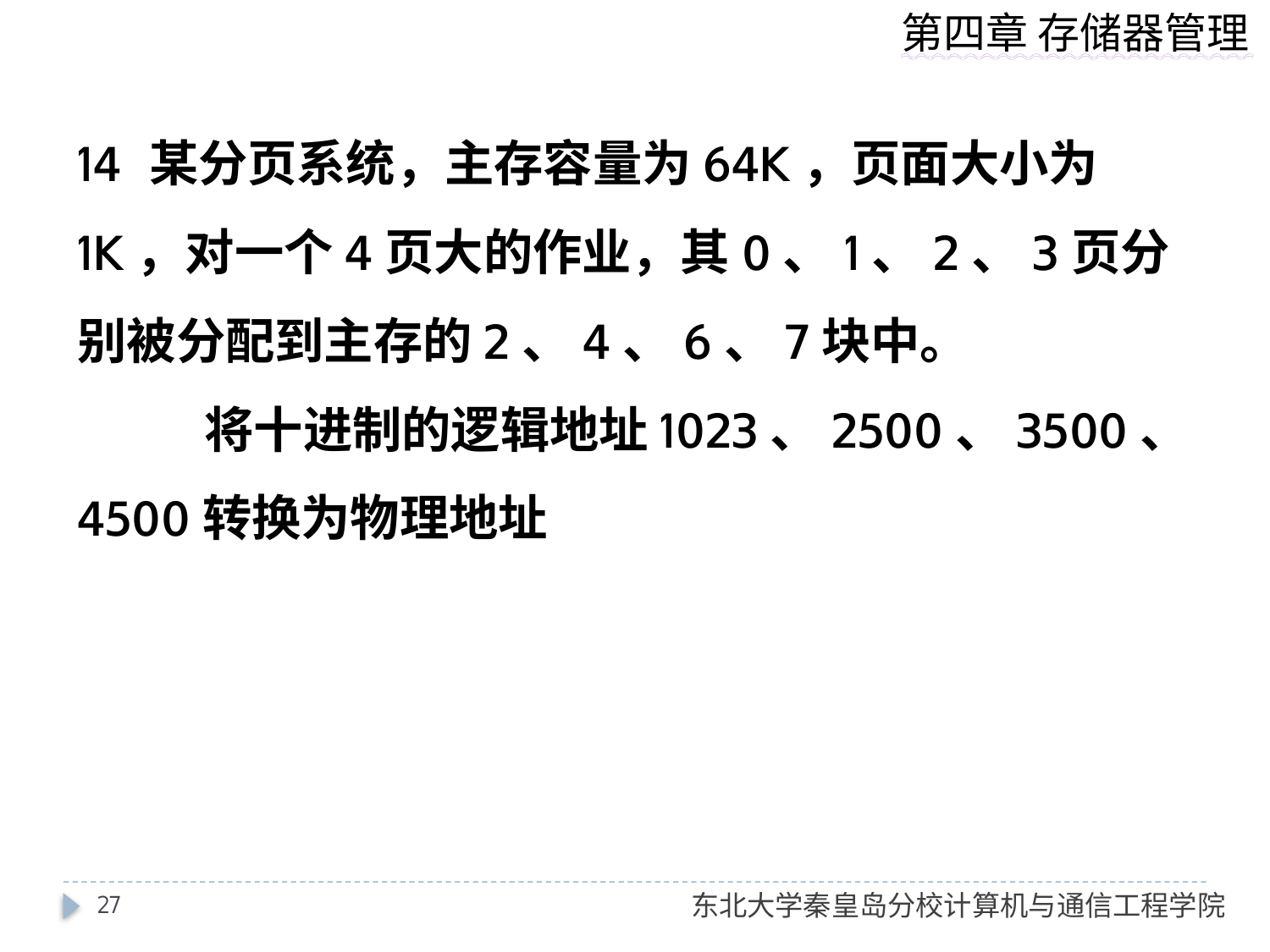

14 某分页系统，主存容量为64K，页面大小为1K，对一个4页大的作业，其0、1、2、3页分别被分配到主存的2、4、6、7块中。
	将十进制的逻辑地址1023、2500、3500、4500转换为物理地址

27